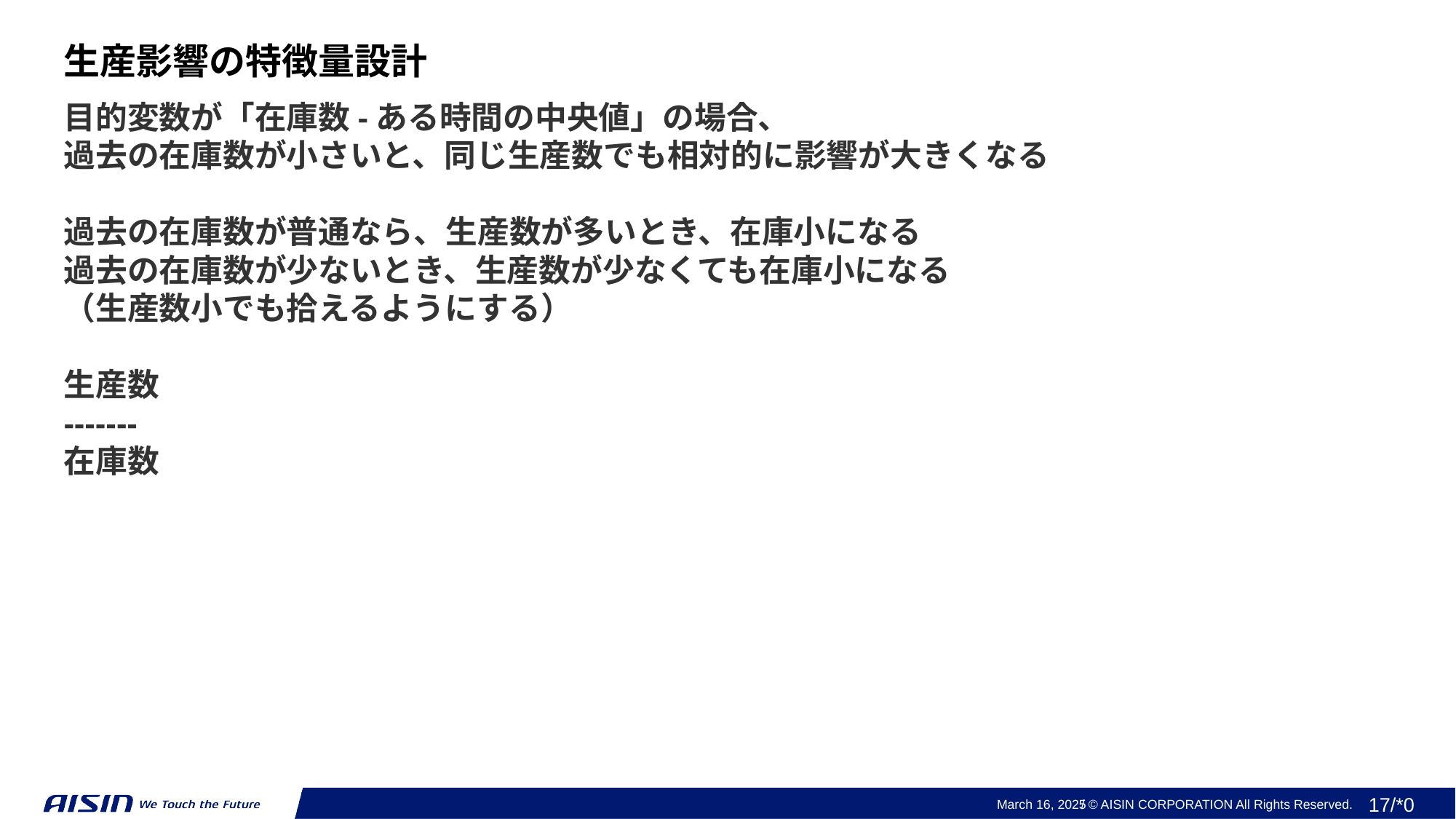

生産影響の特徴量設計
目的変数が「在庫数-ある時間の中央値」の場合、
過去の在庫数が小さいと、同じ生産数でも相対的に影響が大きくなる

過去の在庫数が普通なら、生産数が多いとき、在庫小になる
過去の在庫数が少ないとき、生産数が少なくても在庫小になる
（生産数小でも拾えるようにする）

生産数
-------
在庫数

March 16, 2025